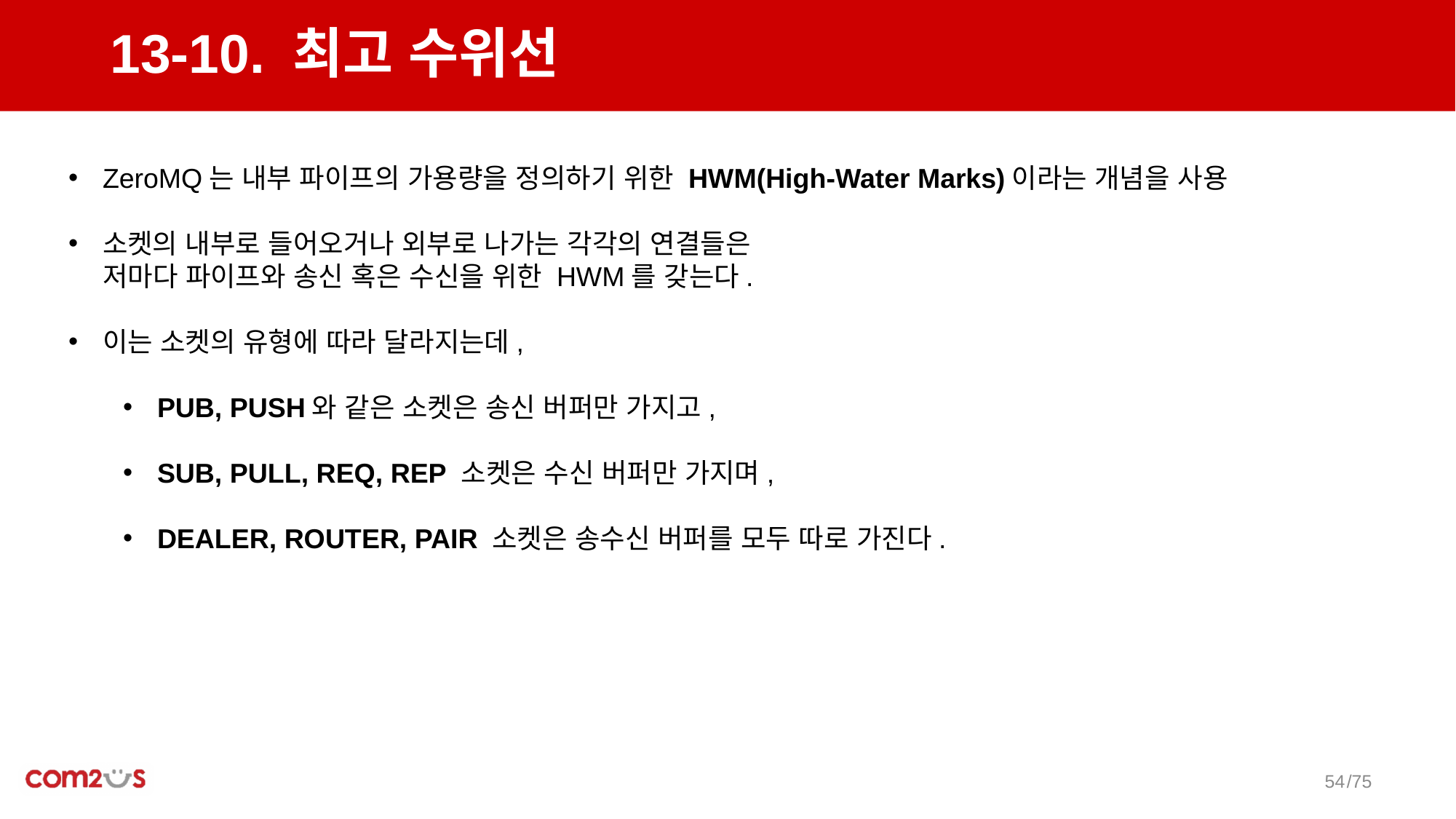

# 13-10. 최고 수위선
ZeroMQ는 내부 파이프의 가용량을 정의하기 위한 HWM(High-Water Marks)이라는 개념을 사용

소켓의 내부로 들어오거나 외부로 나가는 각각의 연결들은
저마다 파이프와 송신 혹은 수신을 위한 HWM를 갖는다.

이는 소켓의 유형에 따라 달라지는데,
PUB, PUSH와 같은 소켓은 송신 버퍼만 가지고,
SUB, PULL, REQ, REP 소켓은 수신 버퍼만 가지며,
DEALER, ROUTER, PAIR 소켓은 송수신 버퍼를 모두 따로 가진다.

54